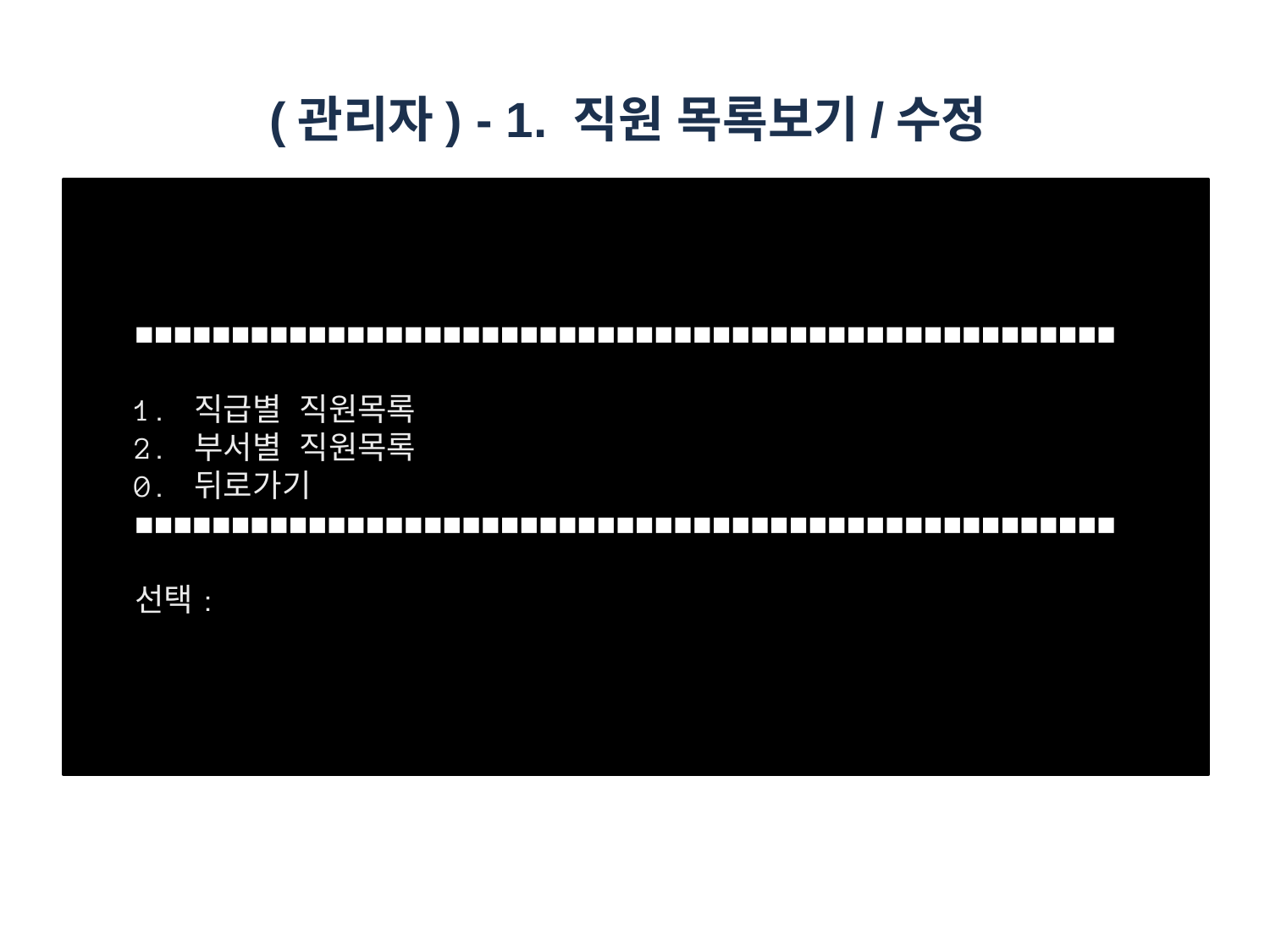

# (관리자) - 1. 직원 목록보기/수정

■■■■■■■■■■■■■■■■■■■■■■■■■■■■■■■■■■■■■■■■■■■■■■■■■■■

1. 직급별 직원목록
2. 부서별 직원목록
0. 뒤로가기
■■■■■■■■■■■■■■■■■■■■■■■■■■■■■■■■■■■■■■■■■■■■■■■■■■■

선택: